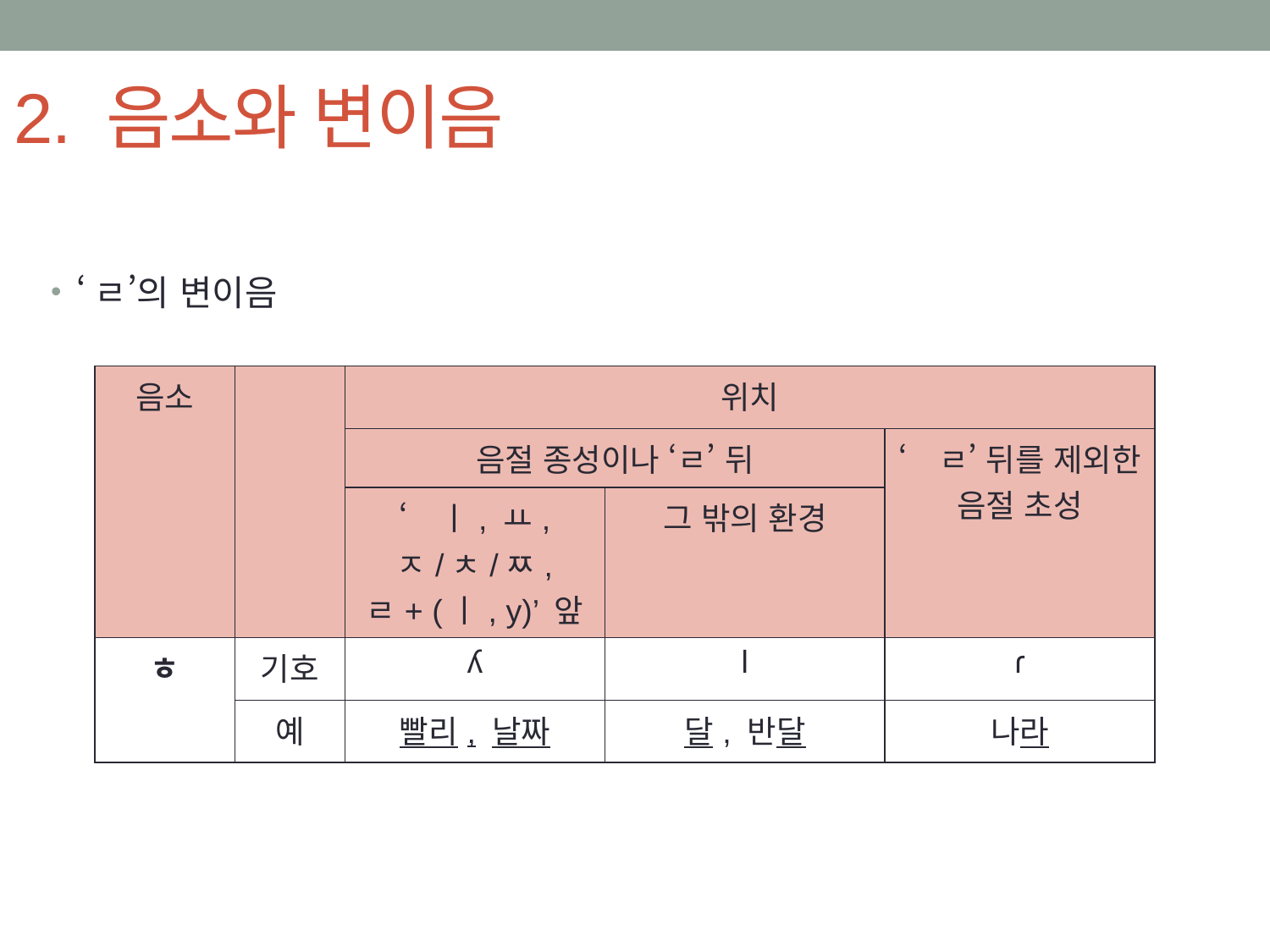

# 2. 음소와 변이음

‘ㄹ’의 변이음

| 음소 |  | 위치 |  |  |
| --- | --- | --- | --- | --- |
|  |  | 음절 종성이나 ‘ㄹ’ 뒤 |  | ‘ㄹ’ 뒤를 제외한 음절 초성 |
|  |  | ‘ㅣ, ㅛ, ㅈ/ㅊ/ㅉ, ㄹ+ (ㅣ, y)’ 앞 | 그 밖의 환경 |  |
| ㅎ | 기호 | ʎ | l | ɾ |
|  | 예 | 빨리, 날짜 | 달, 반달 | 나라 |